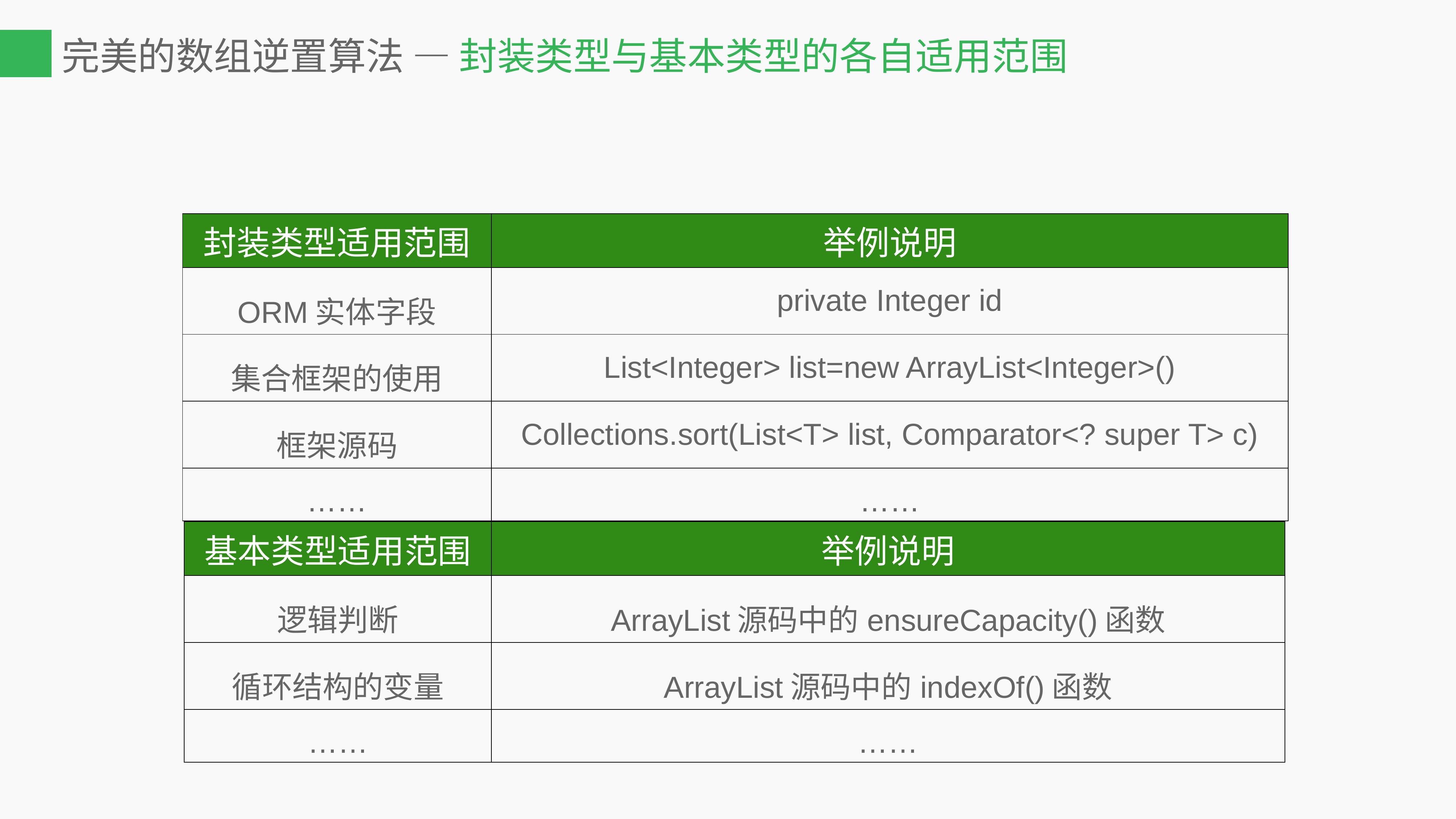

# 完美的数组逆置算法 — 封装类型与基本类型的各自适用范围

| 封装类型适用范围 | 举例说明 |
| --- | --- |
| ORM实体字段 | private Integer id |
| 集合框架的使用 | List<Integer> list=new ArrayList<Integer>() |
| 框架源码 | Collections.sort(List<T> list, Comparator<? super T> c) |
| …… | …… |
| 基本类型适用范围 | 举例说明 |
| --- | --- |
| 逻辑判断 | ArrayList源码中的ensureCapacity()函数 |
| 循环结构的变量 | ArrayList源码中的indexOf()函数 |
| …… | …… |